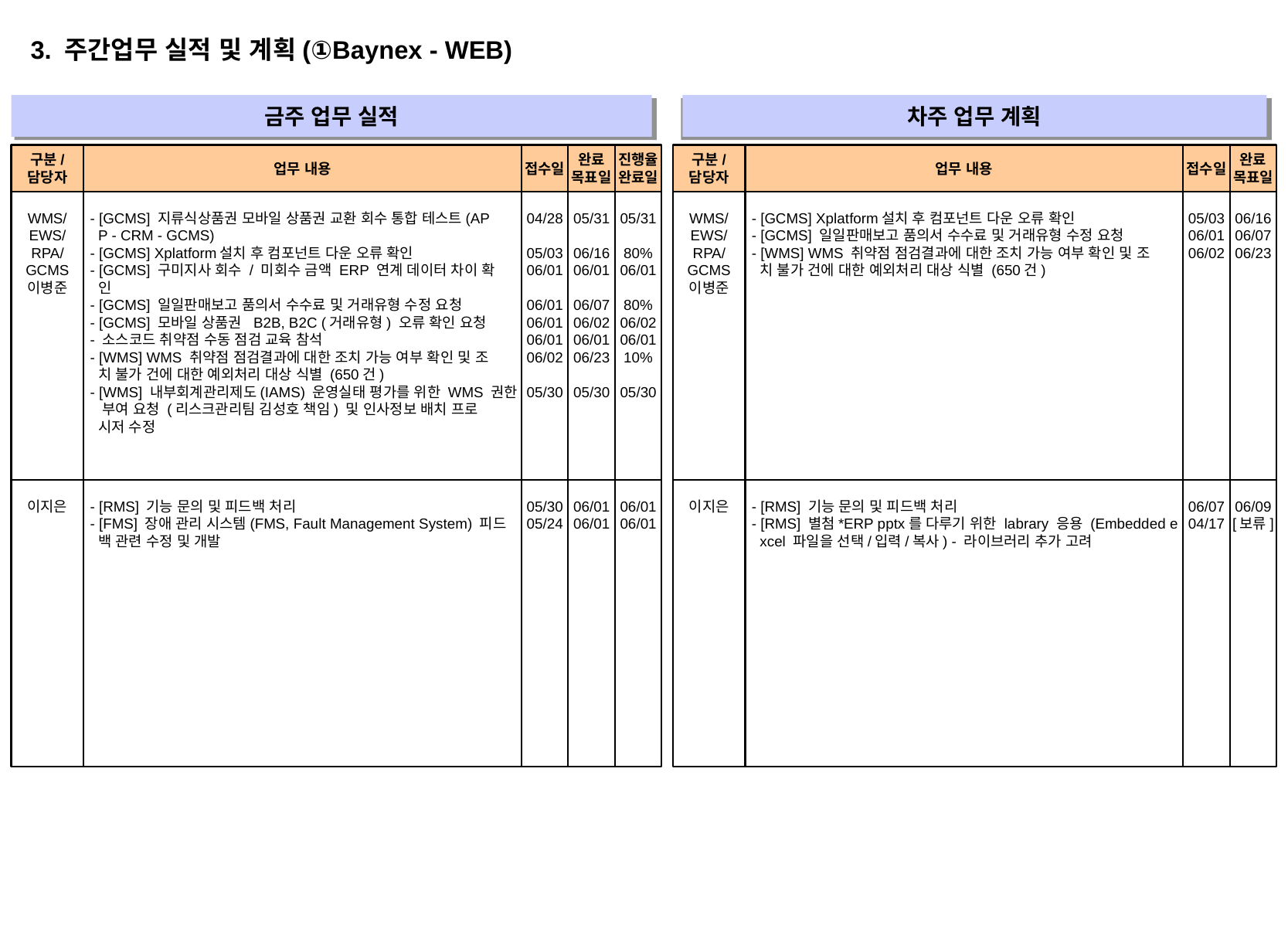

3. 주간업무 실적 및 계획(①Baynex - WEB)
금주 업무 실적
차주 업무 계획
" "
" "
구분/
담당자
업무 내용
접수일
완료
목표일
진행율
완료일
구분/
담당자
업무 내용
접수일
완료
목표일
WMS/
EWS/
RPA/
GCMS
이병준

- [GCMS] 지류식상품권 모바일 상품권 교환 회수 통합 테스트(AP
  P - CRM - GCMS)
- [GCMS] Xplatform설치 후 컴포넌트 다운 오류 확인
- [GCMS] 구미지사 회수 / 미회수 금액 ERP 연계 데이터 차이 확
  인
- [GCMS] 일일판매보고 품의서 수수료 및 거래유형 수정 요청
- [GCMS] 모바일 상품권  B2B, B2C (거래유형) 오류 확인 요청
- 소스코드 취약점 수동 점검 교육 참석
- [WMS] WMS 취약점 점검결과에 대한 조치 가능 여부 확인 및 조
  치 불가 건에 대한 예외처리 대상 식별 (650건)
- [WMS] 내부회계관리제도(IAMS) 운영실태 평가를 위한 WMS 권한
   부여 요청 (리스크관리팀 김성호 책임) 및 인사정보 배치 프로
  시저 수정
04/28
05/03
06/01
06/01
06/01
06/01
06/02
05/30
05/31
06/16
06/01
06/07
06/02
06/01
06/23
05/30
05/31
80%
06/01
80%
06/02
06/01
10%
05/30
WMS/
EWS/
RPA/
GCMS
이병준

- [GCMS] Xplatform설치 후 컴포넌트 다운 오류 확인
- [GCMS] 일일판매보고 품의서 수수료 및 거래유형 수정 요청
- [WMS] WMS 취약점 점검결과에 대한 조치 가능 여부 확인 및 조
  치 불가 건에 대한 예외처리 대상 식별 (650건)
05/03
06/01
06/02
06/16
06/07
06/23
이지은

- [RMS] 기능 문의 및 피드백 처리
- [FMS] 장애 관리 시스템(FMS, Fault Management System) 피드
  백 관련 수정 및 개발
05/30
05/24
06/01
06/01
06/01
06/01
이지은

- [RMS] 기능 문의 및 피드백 처리
- [RMS] 별첨*ERP pptx를 다루기 위한 labrary 응용 (Embedded e
  xcel 파일을 선택/입력/복사) - 라이브러리 추가 고려
06/07
04/17
06/09
[보류]